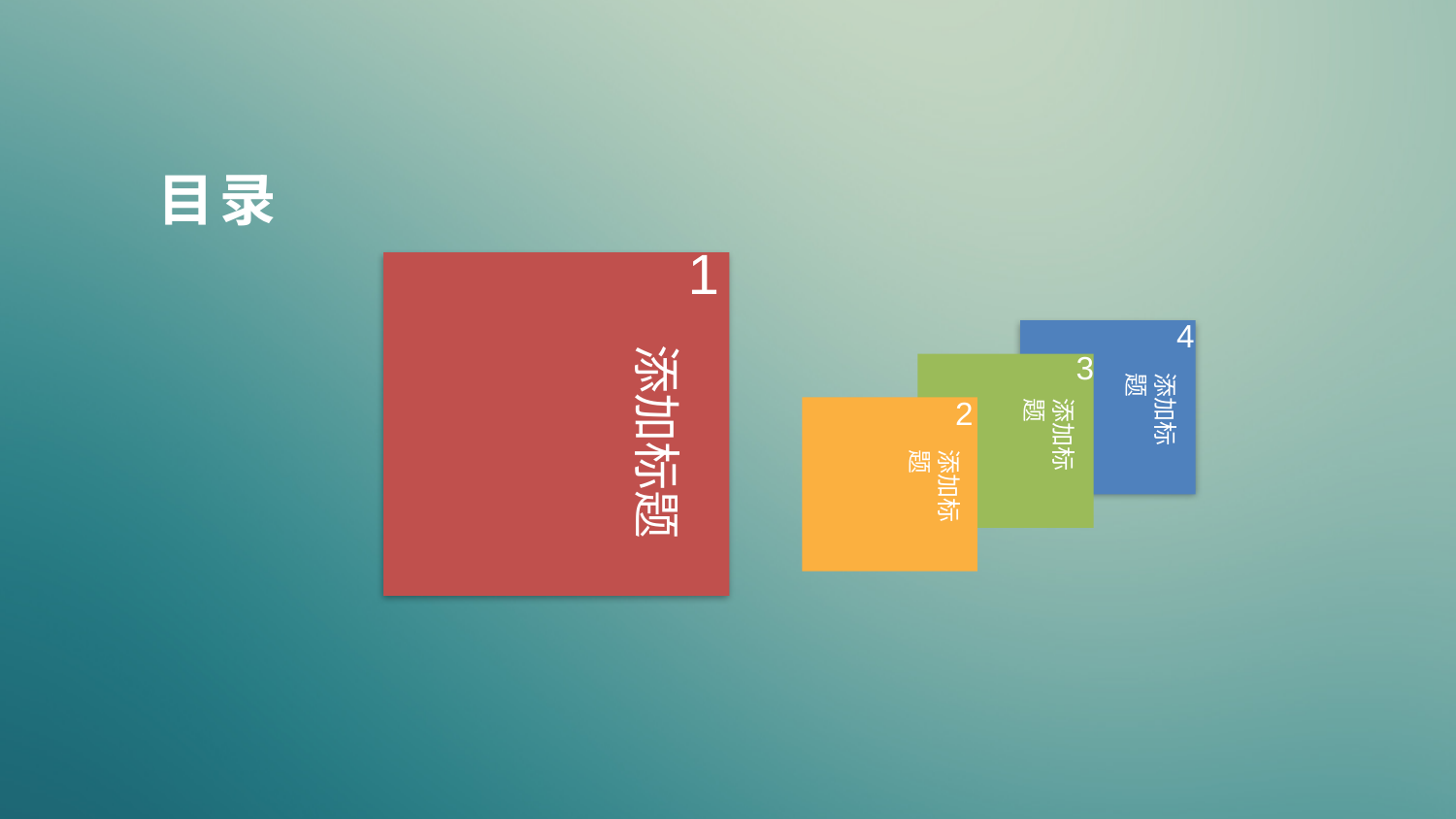

目录
1

添加标题
4
添加标题

3
添加标题

2
添加标题